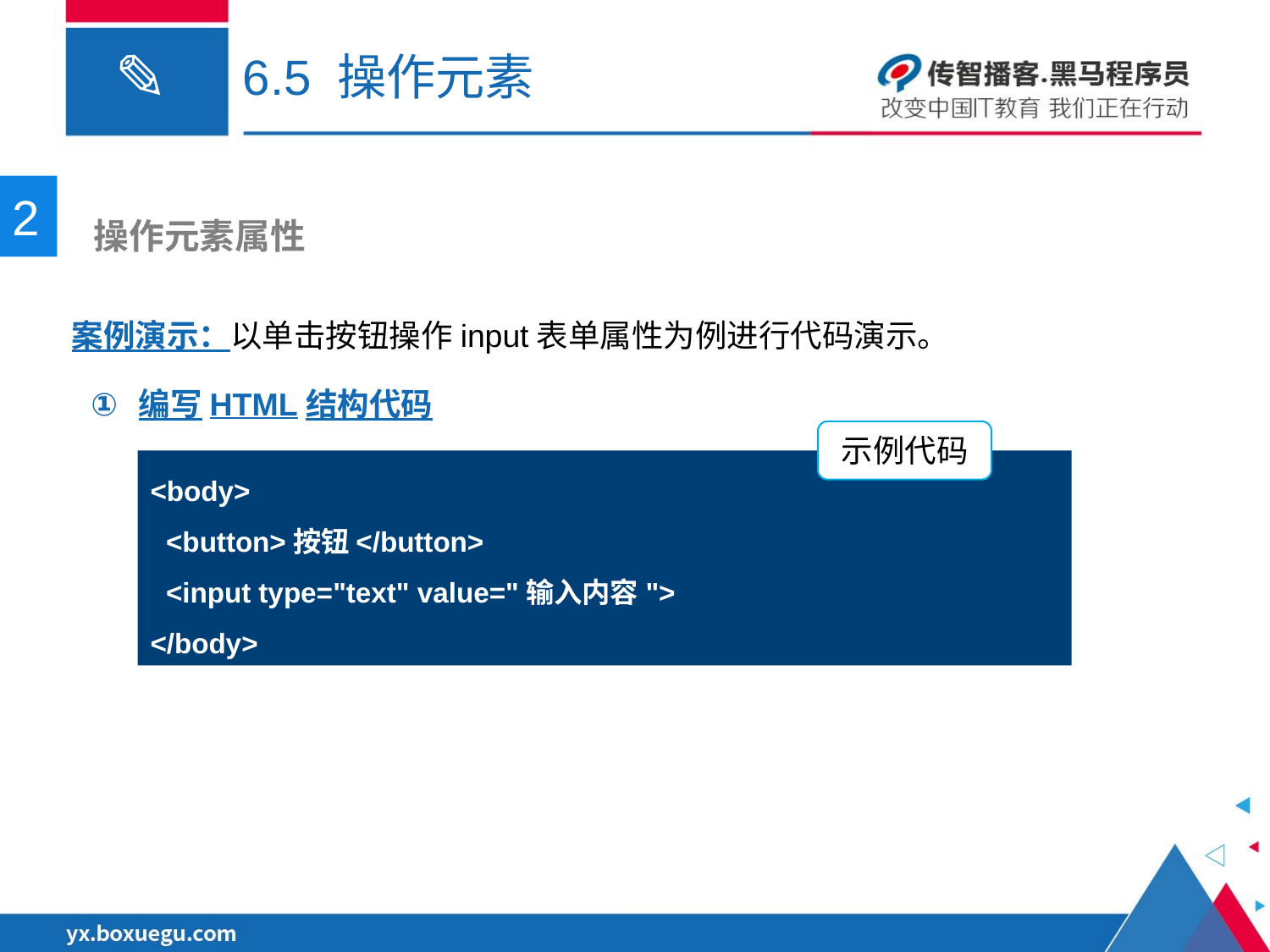

# 6.5 操作元素

2
  操作元素属性
案例演示：以单击按钮操作input表单属性为例进行代码演示。
编写HTML结构代码
示例代码
<body>
  <button>按钮</button>
  <input type="text" value="输入内容">
</body>